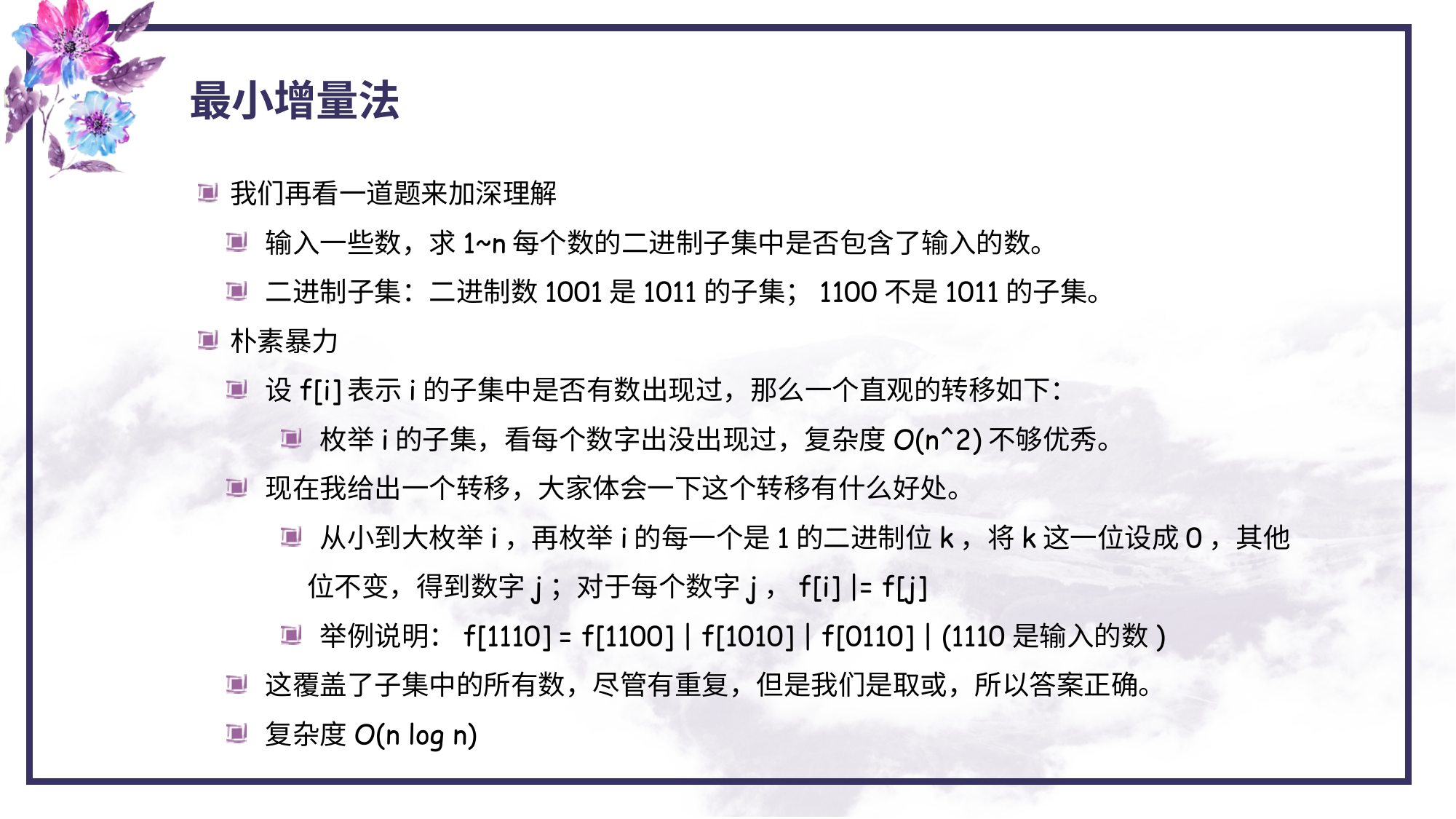

最小增量法
 我们再看一道题来加深理解
 输入一些数，求1~n每个数的二进制子集中是否包含了输入的数。
 二进制子集：二进制数1001是1011的子集；1100不是1011的子集。
 朴素暴力
 设f[i]表示i的子集中是否有数出现过，那么一个直观的转移如下：
 枚举i的子集，看每个数字出没出现过，复杂度O(n^2)不够优秀。
 现在我给出一个转移，大家体会一下这个转移有什么好处。
 从小到大枚举i，再枚举i的每一个是1的二进制位k，将k这一位设成0，其他位不变，得到数字j；对于每个数字j，f[i] |= f[j]
 举例说明：f[1110] = f[1100] | f[1010] | f[0110] | (1110是输入的数)
 这覆盖了子集中的所有数，尽管有重复，但是我们是取或，所以答案正确。
 复杂度O(n log n)